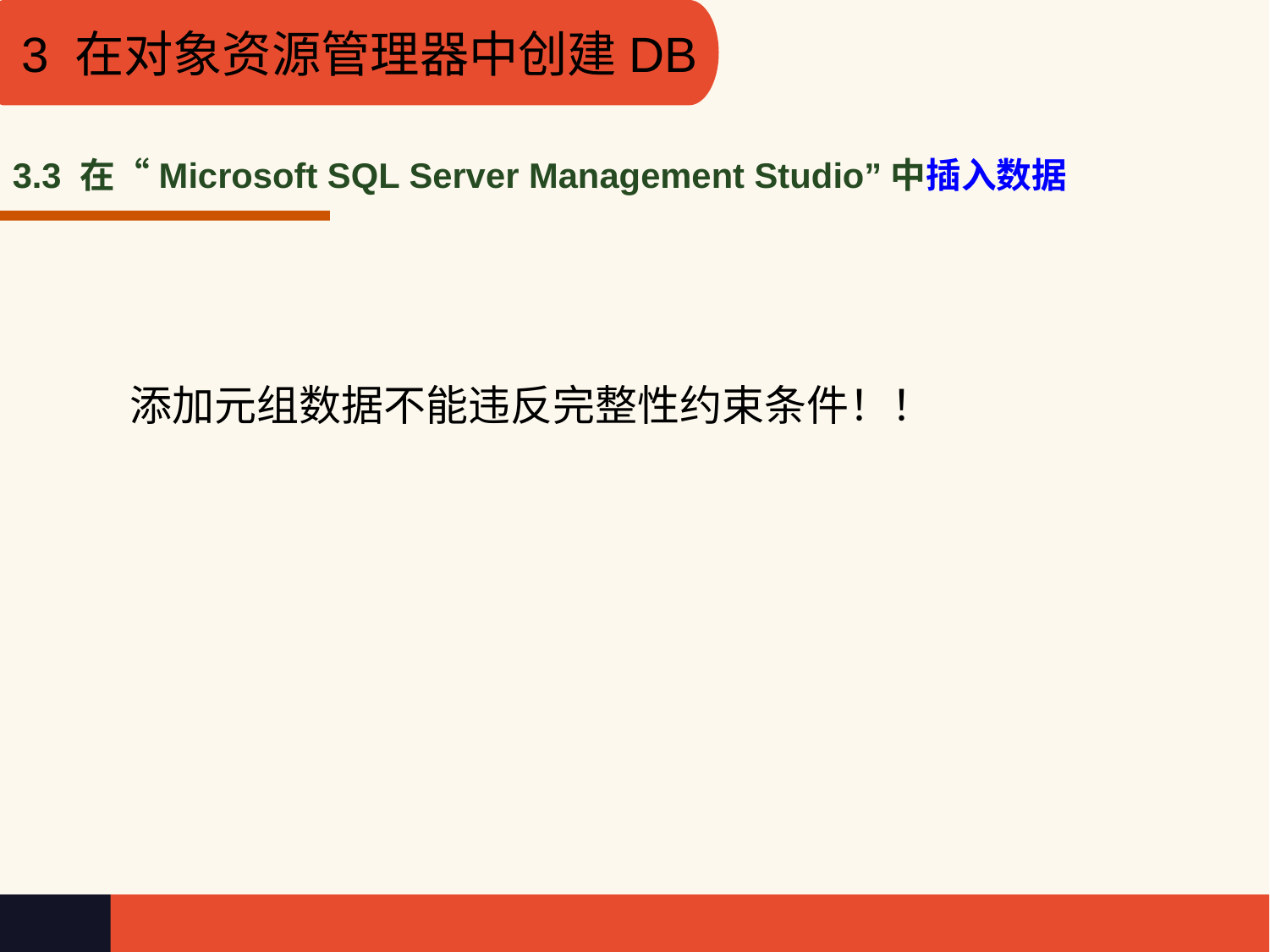

3 在对象资源管理器中创建DB
3.3 在“Microsoft SQL Server Management Studio”中插入数据

添加元组数据不能违反完整性约束条件！！